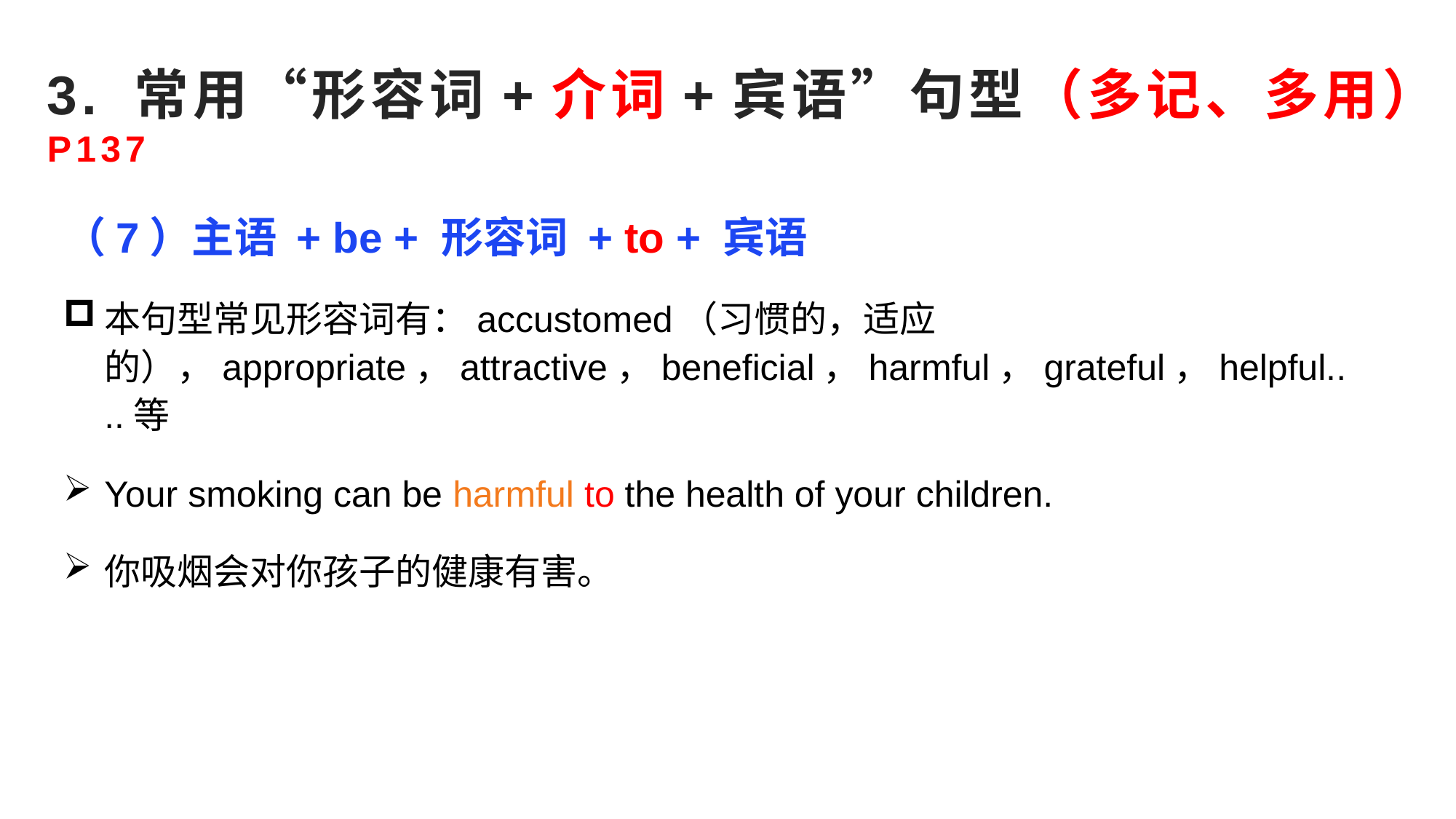

3. 常用“形容词+介词+宾语”句型（多记、多用）P137
（7）主语 + be + 形容词 + to + 宾语
本句型常见形容词有：accustomed（习惯的，适应的），appropriate，attractive，beneficial，harmful，grateful，helpful....等
Your smoking can be harmful to the health of your children.
你吸烟会对你孩子的健康有害。